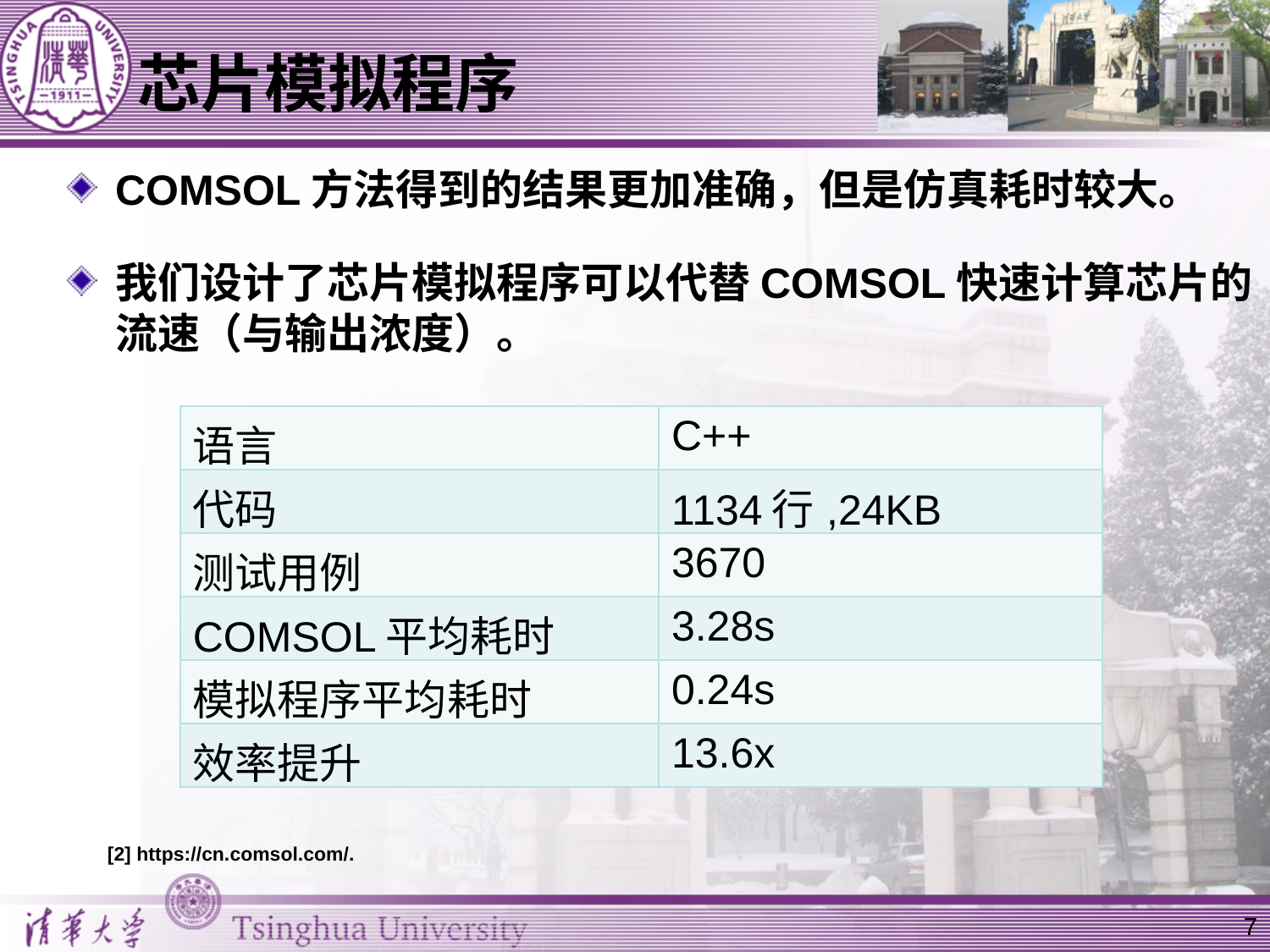

# 芯片模拟程序
COMSOL方法得到的结果更加准确，但是仿真耗时较大。
我们设计了芯片模拟程序可以代替COMSOL快速计算芯片的流速（与输出浓度）。

| 语言 | C++ |
| --- | --- |
| 代码 | 1134行,24KB |
| 测试用例 | 3670 |
| COMSOL平均耗时 | 3.28s |
| 模拟程序平均耗时 | 0.24s |
| 效率提升 | 13.6x |
[2] https://cn.comsol.com/.
7